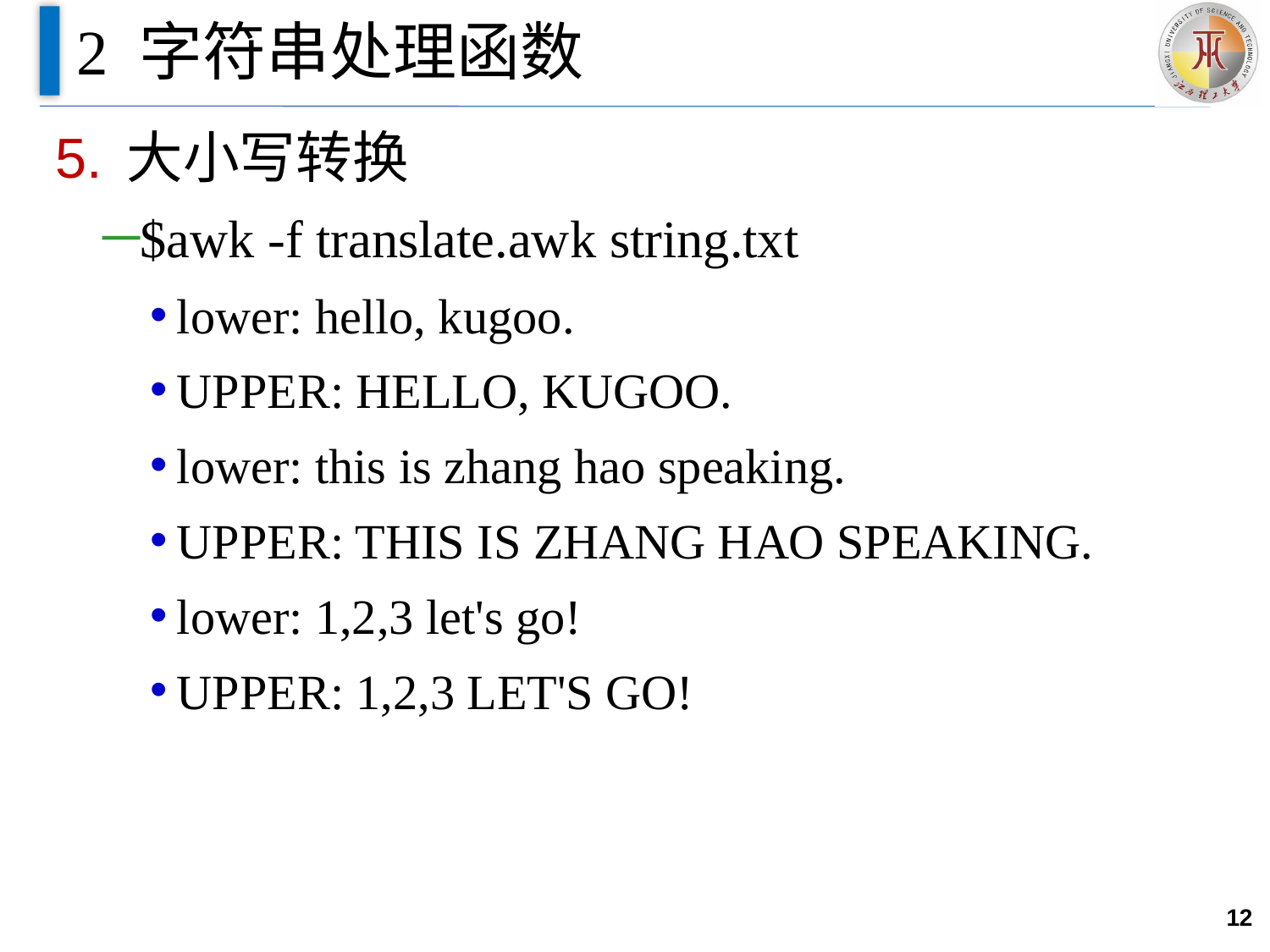

# 2 字符串处理函数
大小写转换
$awk -f translate.awk string.txt
lower: hello, kugoo.
UPPER: HELLO, KUGOO.
lower: this is zhang hao speaking.
UPPER: THIS IS ZHANG HAO SPEAKING.
lower: 1,2,3 let's go!
UPPER: 1,2,3 LET'S GO!
12